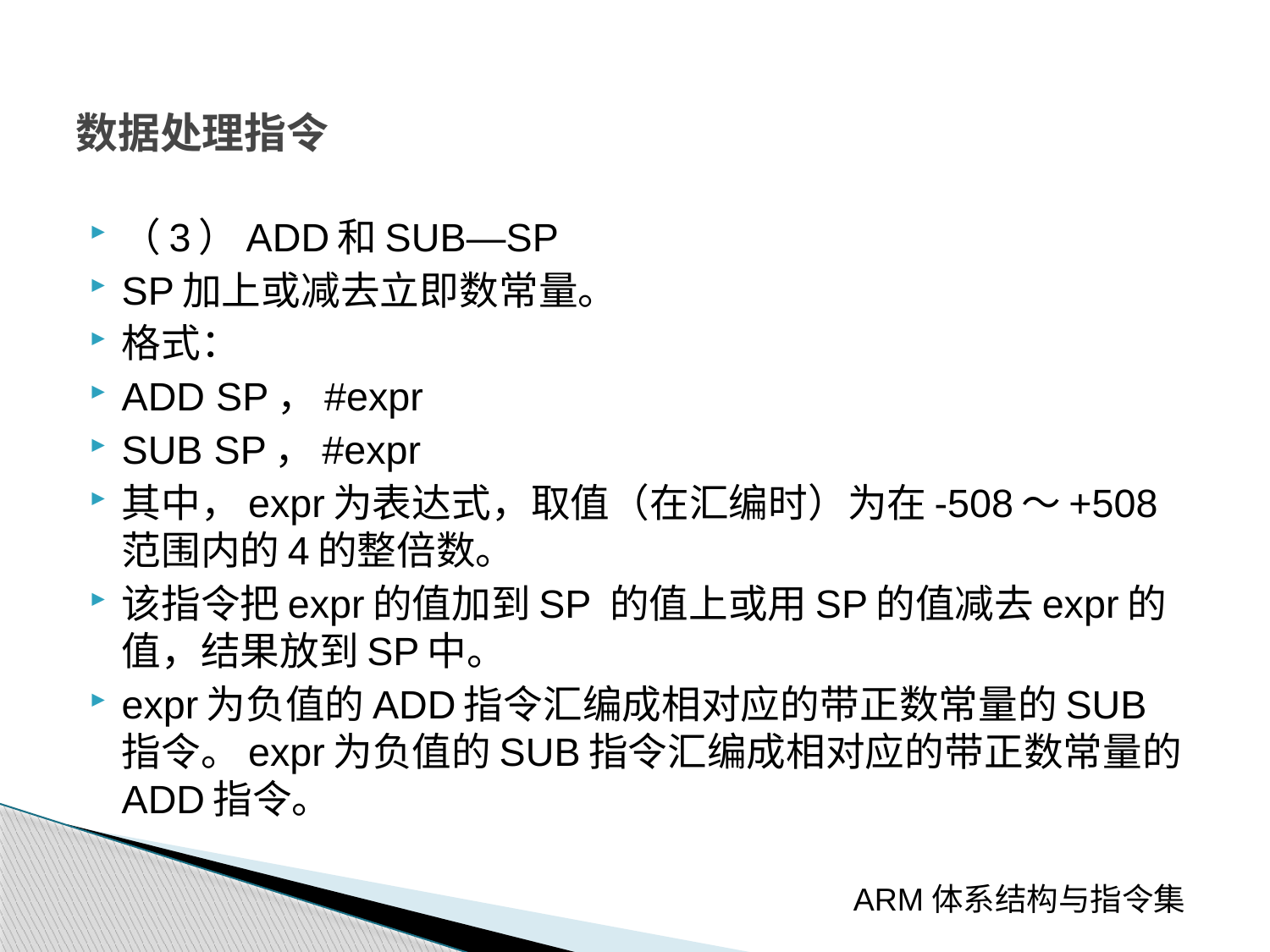

# 数据处理指令
（3）ADD和SUB—SP
SP加上或减去立即数常量。
格式：
ADD SP，#expr
SUB SP，#expr
其中，expr为表达式，取值（在汇编时）为在-508～+508范围内的4的整倍数。
该指令把expr的值加到SP 的值上或用SP的值减去expr的值，结果放到SP中。
expr为负值的ADD指令汇编成相对应的带正数常量的SUB指令。expr为负值的SUB指令汇编成相对应的带正数常量的ADD指令。

            ARM体系结构与指令集